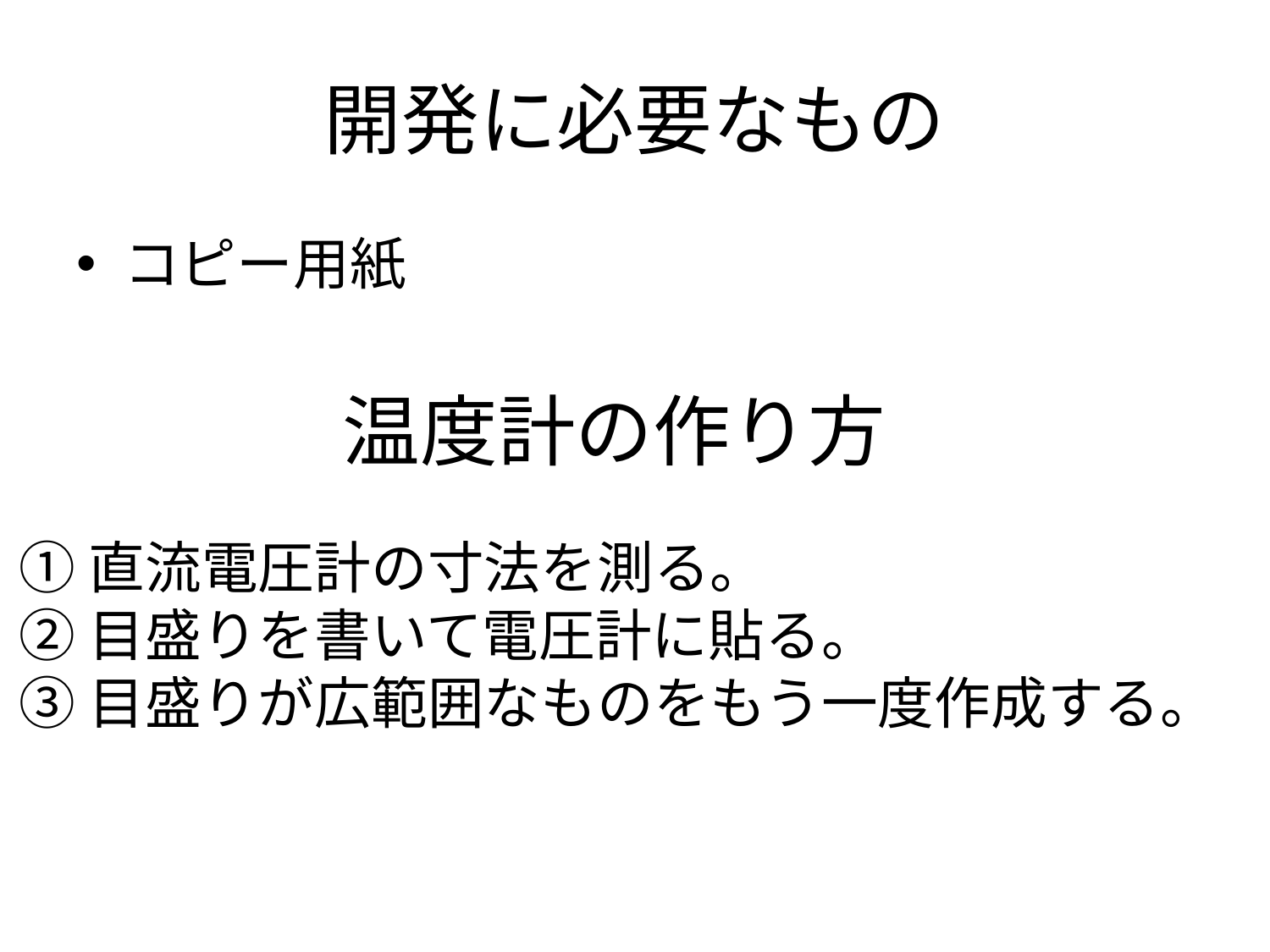

# 開発に必要なもの
コピー用紙

温度計の作り方
①直流電圧計の寸法を測る。
②目盛りを書いて電圧計に貼る。
③目盛りが広範囲なものをもう一度作成する。